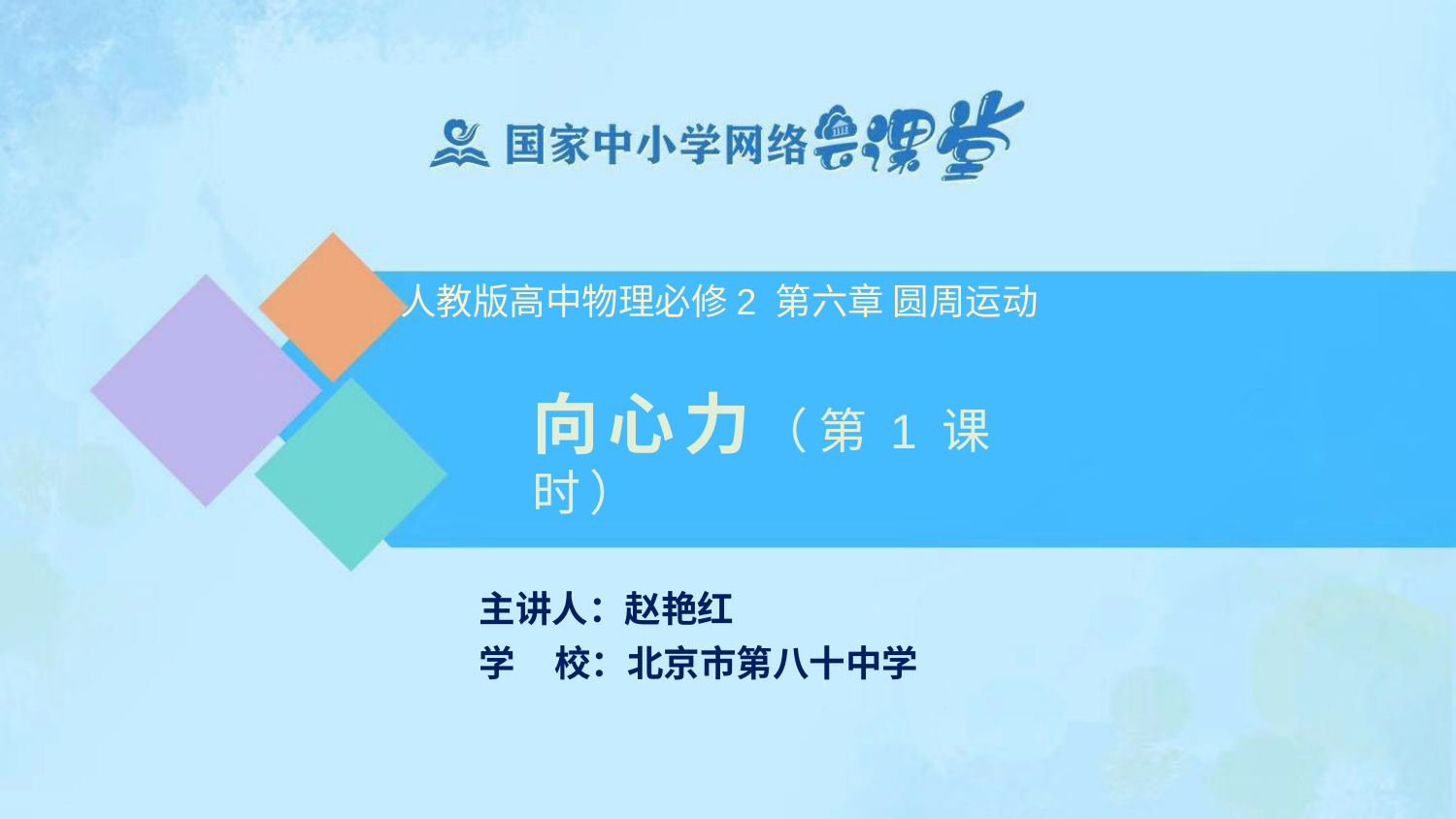

人教版高中物理必修2 第六章 圆周运动
向心力（ 第 1 课时）
主讲人：赵艳红
学	校：北京市第八十中学